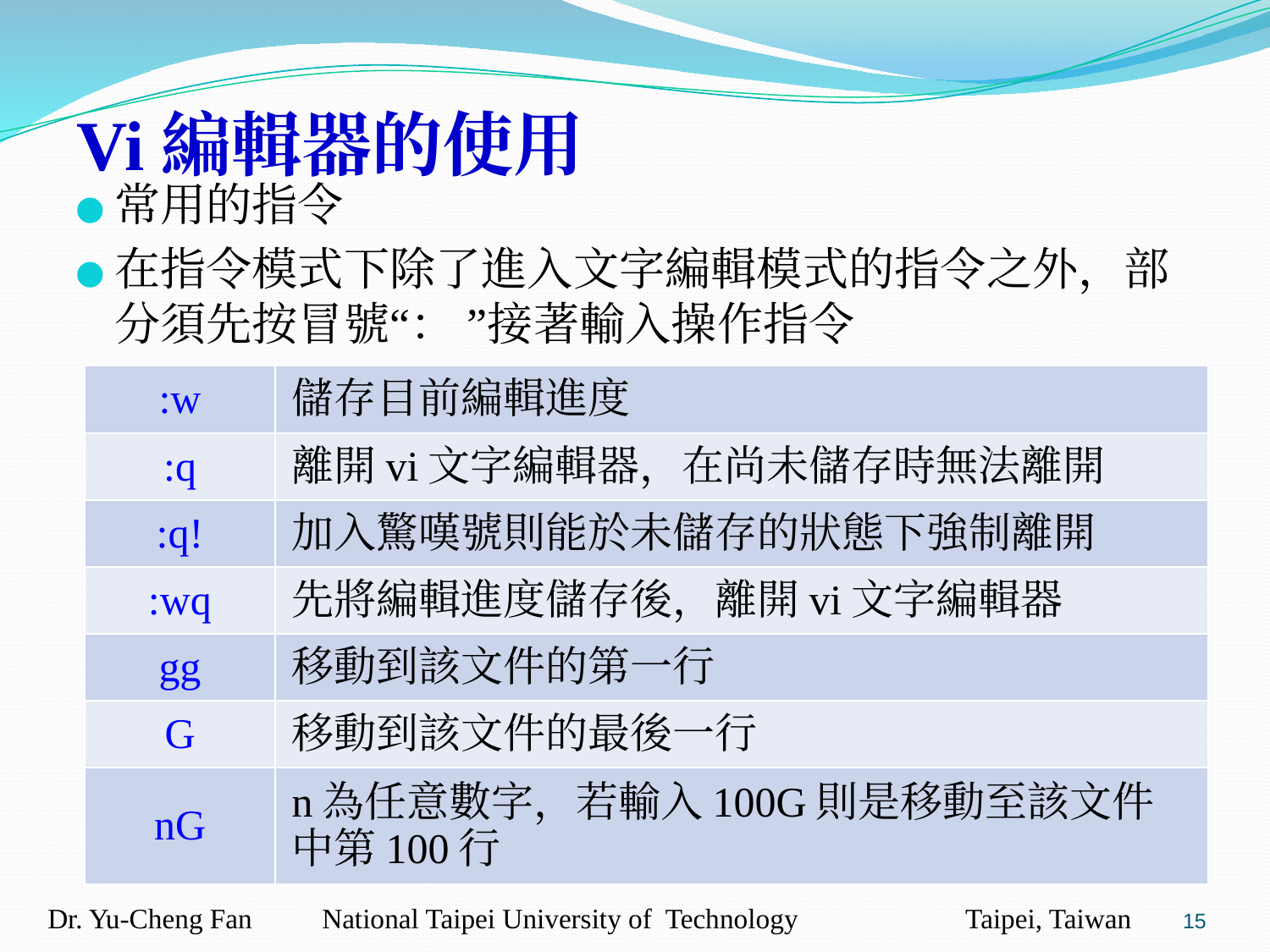

Vi編輯器的使用
常用的指令
在指令模式下除了進入文字編輯模式的指令之外，部分須先按冒號“： ”接著輸入操作指令

| :w | 儲存目前編輯進度 |
| --- | --- |
| :q | 離開vi文字編輯器，在尚未儲存時無法離開 |
| :q! | 加入驚嘆號則能於未儲存的狀態下強制離開 |
| :wq | 先將編輯進度儲存後，離開vi文字編輯器 |
| gg | 移動到該文件的第一行 |
| G | 移動到該文件的最後一行 |
| nG | n為任意數字，若輸入100G則是移動至該文件中第100行 |
15
Dr. Yu-Cheng Fan          National Taipei University of  Technology                        Taipei, Taiwan